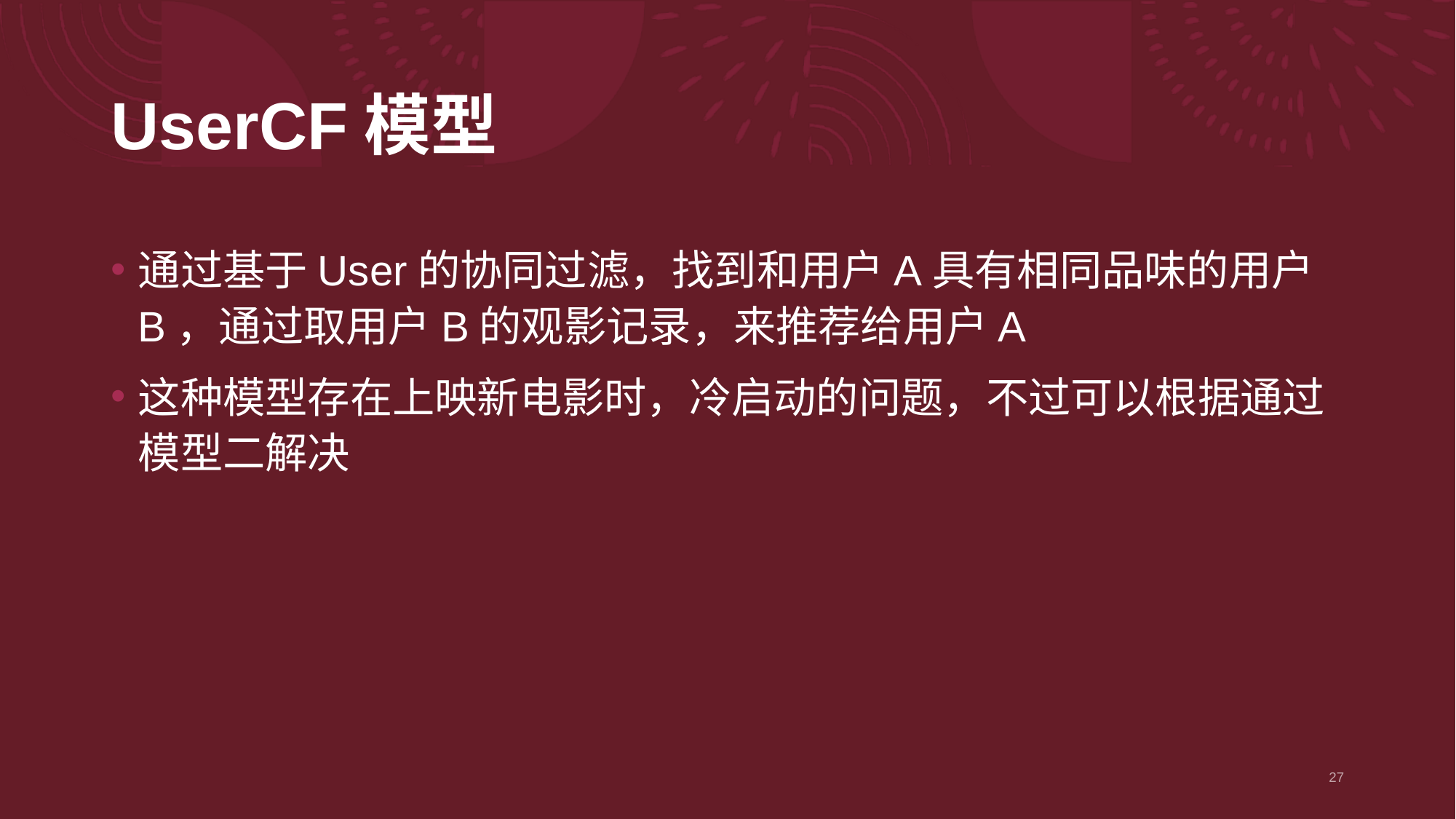

# UserCF模型
通过基于User的协同过滤，找到和用户A具有相同品味的用户B，通过取用户B的观影记录，来推荐给用户A
这种模型存在上映新电影时，冷启动的问题，不过可以根据通过模型二解决
27